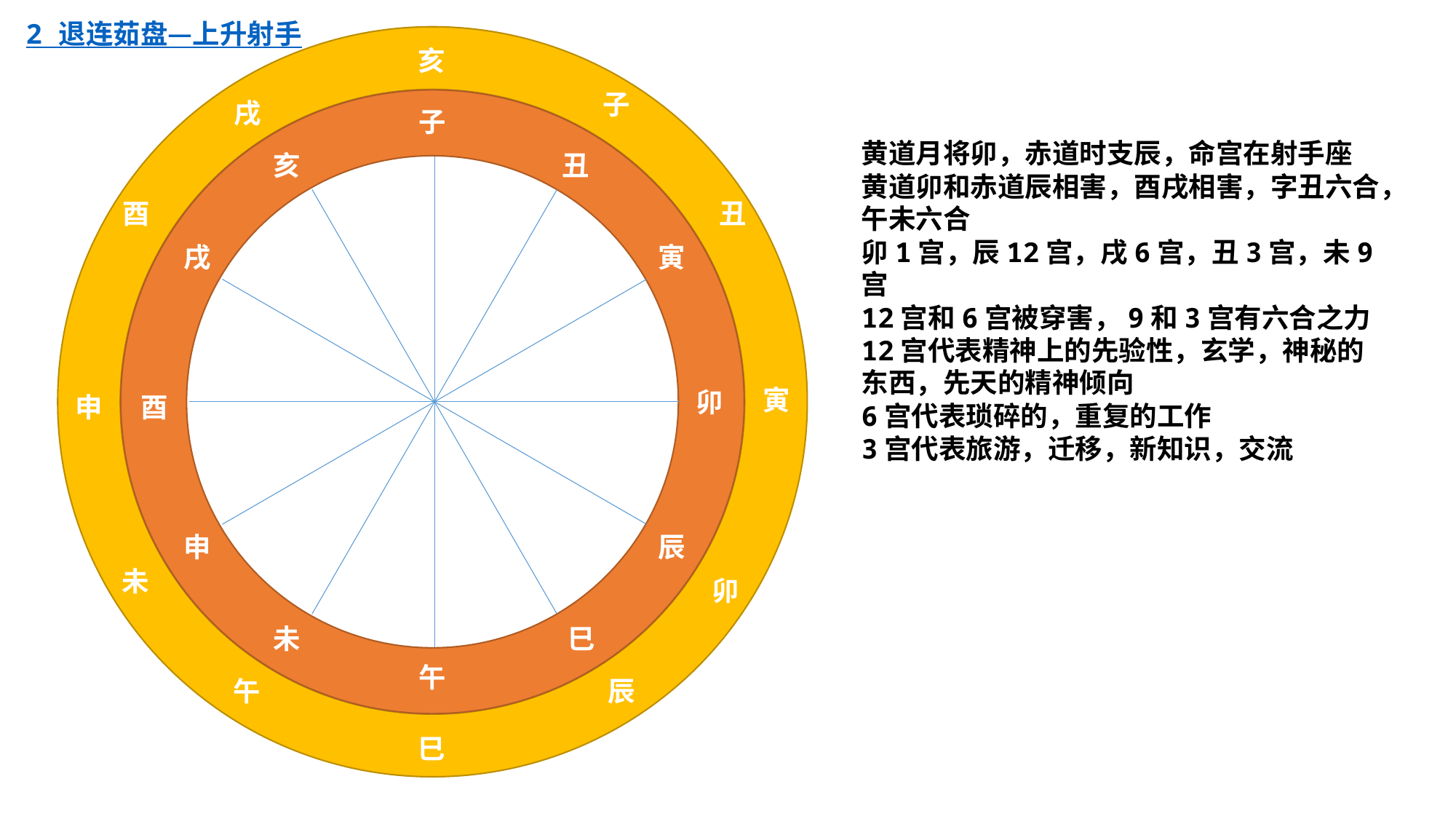

2 退连茹盘—上升射手

亥
子

戌
子
黄道月将卯，赤道时支辰，命宫在射手座
黄道卯和赤道辰相害，酉戌相害，字丑六合，午未六合
卯1宫，辰12宫，戌6宫，丑3宫，未9宫
12宫和6宫被穿害，9和3宫有六合之力
12宫代表精神上的先验性，玄学，神秘的东西，先天的精神倾向
6宫代表琐碎的，重复的工作
3宫代表旅游，迁移，新知识，交流
亥
丑
酉
丑
戌
寅
寅
卯
申
酉
申
辰
未
卯
巳
未
午
午
辰
巳